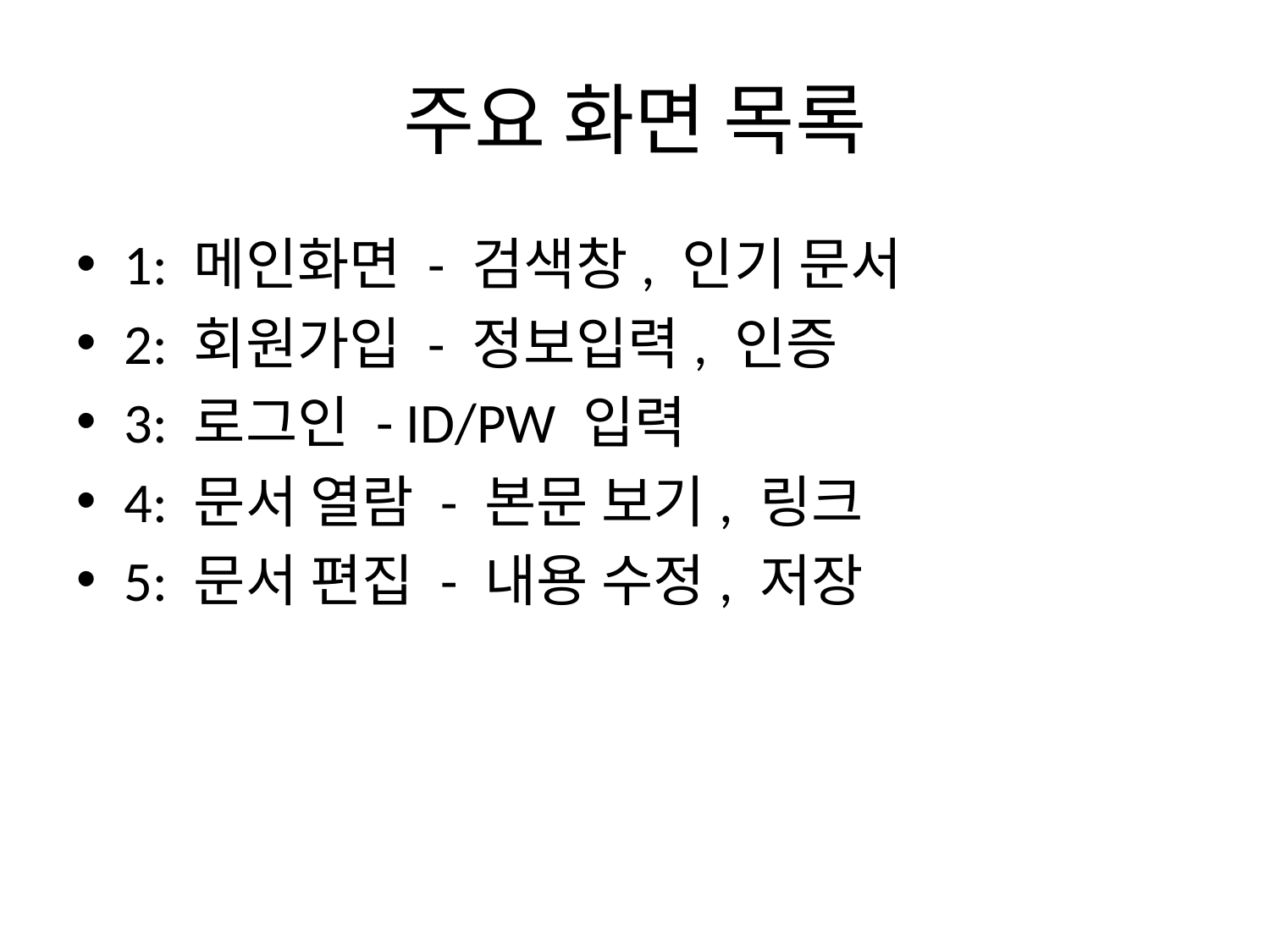

# 주요 화면 목록
1: 메인화면 - 검색창, 인기 문서
2: 회원가입 - 정보입력, 인증
3: 로그인 - ID/PW 입력
4: 문서 열람 - 본문 보기, 링크
5: 문서 편집 - 내용 수정, 저장